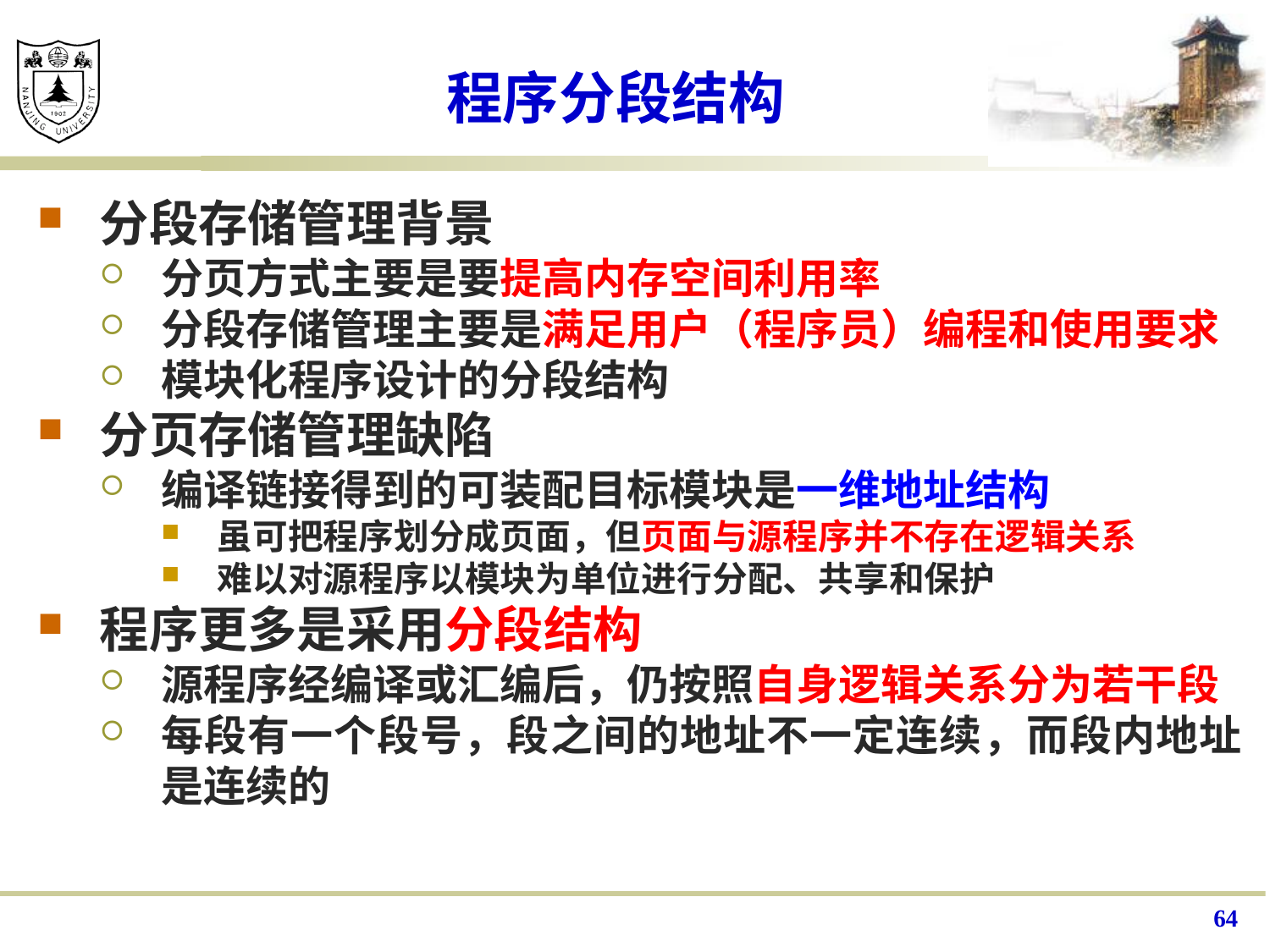

# 程序分段结构
分段存储管理背景
分页方式主要是要提高内存空间利用率
分段存储管理主要是满足用户（程序员）编程和使用要求
模块化程序设计的分段结构
分页存储管理缺陷
编译链接得到的可装配目标模块是一维地址结构
虽可把程序划分成页面，但页面与源程序并不存在逻辑关系
难以对源程序以模块为单位进行分配、共享和保护
程序更多是采用分段结构
源程序经编译或汇编后，仍按照自身逻辑关系分为若干段
每段有一个段号，段之间的地址不一定连续，而段内地址是连续的

64